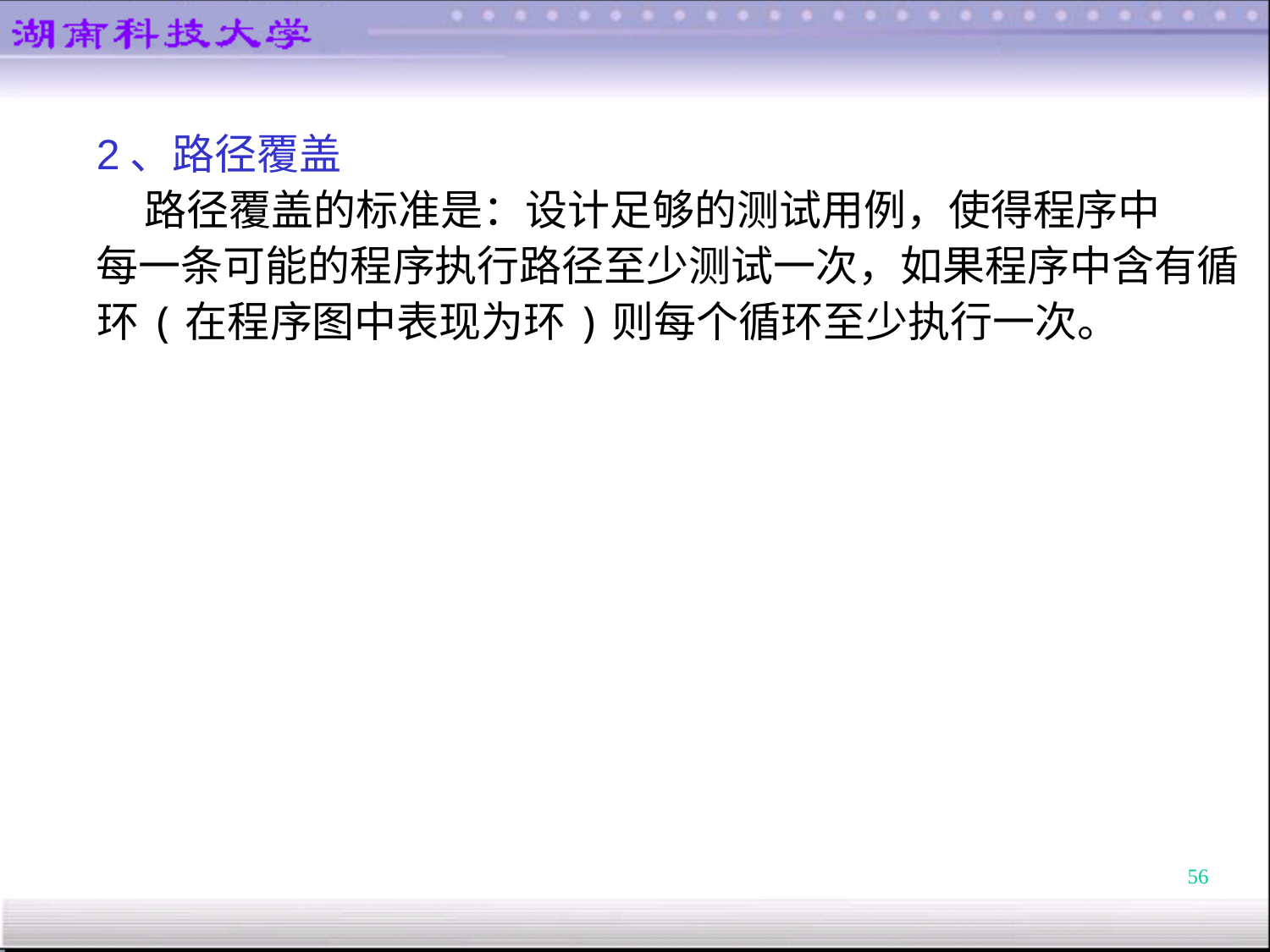

2、路径覆盖
    路径覆盖的标准是：设计足够的测试用例，使得程序中
每一条可能的程序执行路径至少测试一次，如果程序中含有循环(在程序图中表现为环)则每个循环至少执行一次。
56